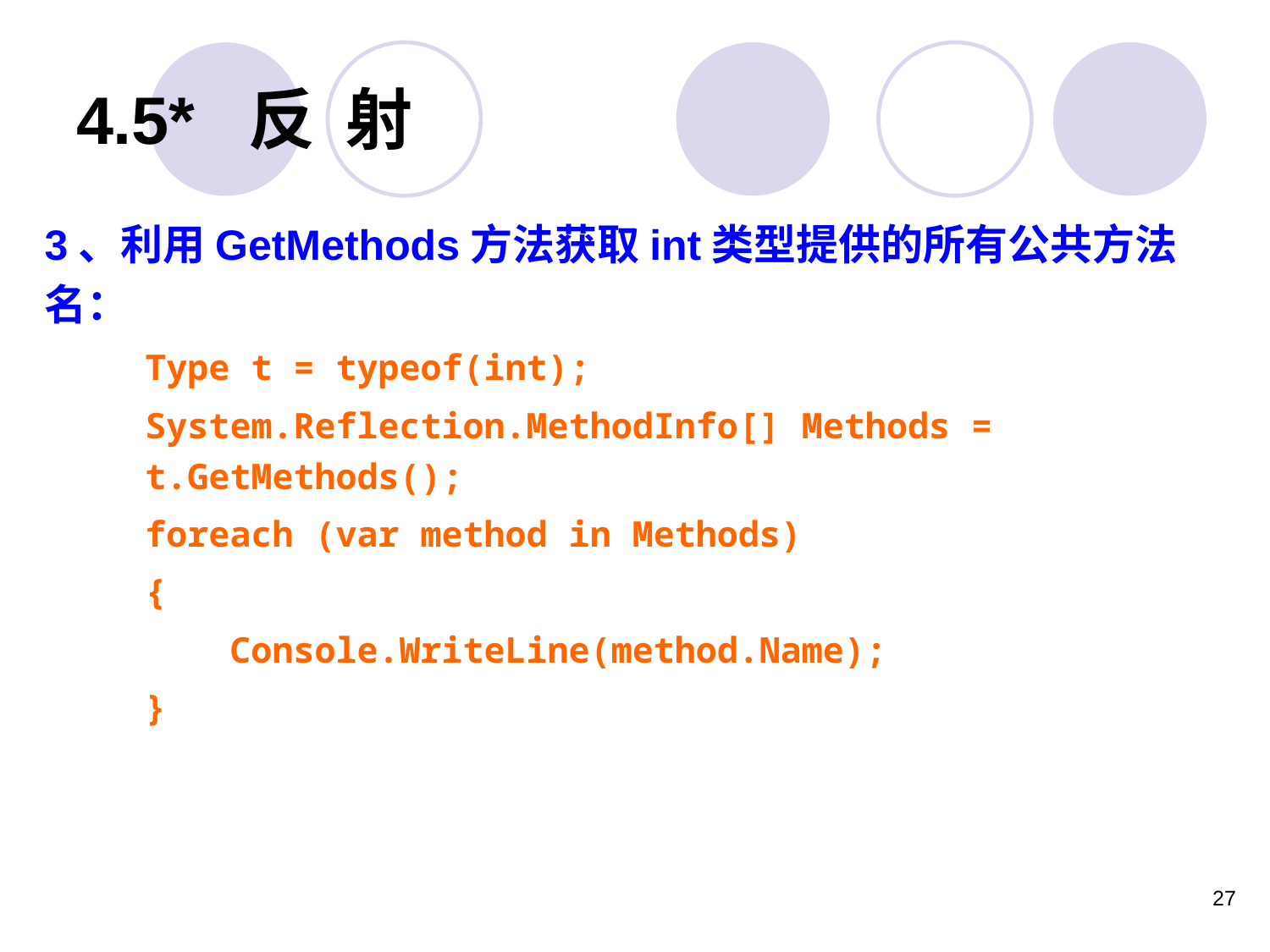

# 4.5*  反  射
3、利用GetMethods方法获取int类型提供的所有公共方法名：
Type t = typeof(int);
System.Reflection.MethodInfo[] Methods = t.GetMethods();
foreach (var method in Methods)
{
    Console.WriteLine(method.Name);
}

27